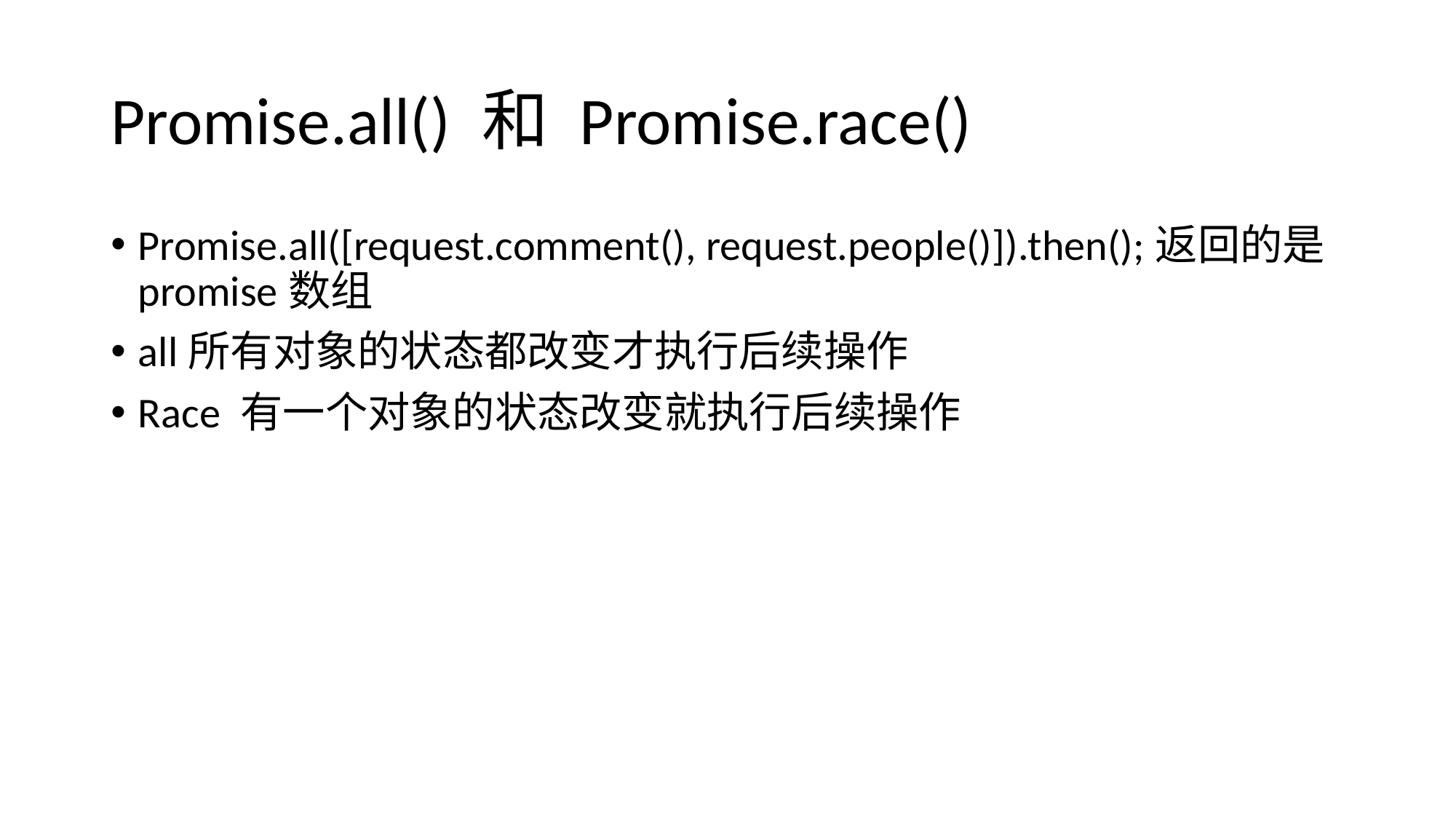

# Promise.all() 和 Promise.race()
Promise.all([request.comment(), request.people()]).then();返回的是promise数组
all所有对象的状态都改变才执行后续操作
Race 有一个对象的状态改变就执行后续操作